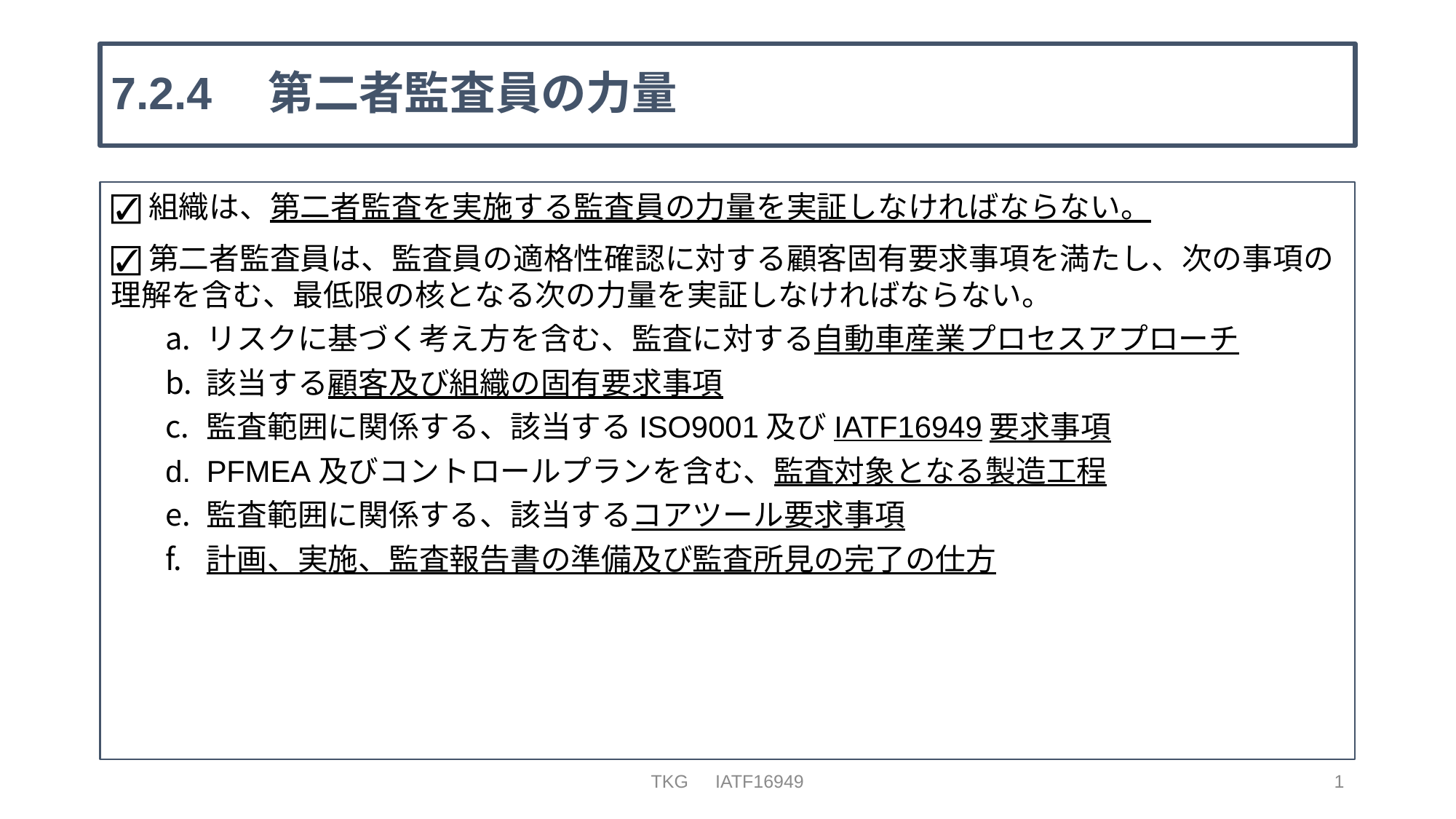

# 7.2.4　第二者監査員の力量
☑組織は、第二者監査を実施する監査員の力量を実証しなければならない。
☑第二者監査員は、監査員の適格性確認に対する顧客固有要求事項を満たし、次の事項の理解を含む、最低限の核となる次の力量を実証しなければならない。
リスクに基づく考え方を含む、監査に対する自動車産業プロセスアプローチ
該当する顧客及び組織の固有要求事項
監査範囲に関係する、該当するISO9001及びIATF16949要求事項
PFMEA及びコントロールプランを含む、監査対象となる製造工程
監査範囲に関係する、該当するコアツール要求事項
計画、実施、監査報告書の準備及び監査所見の完了の仕方
TKG　IATF16949
1